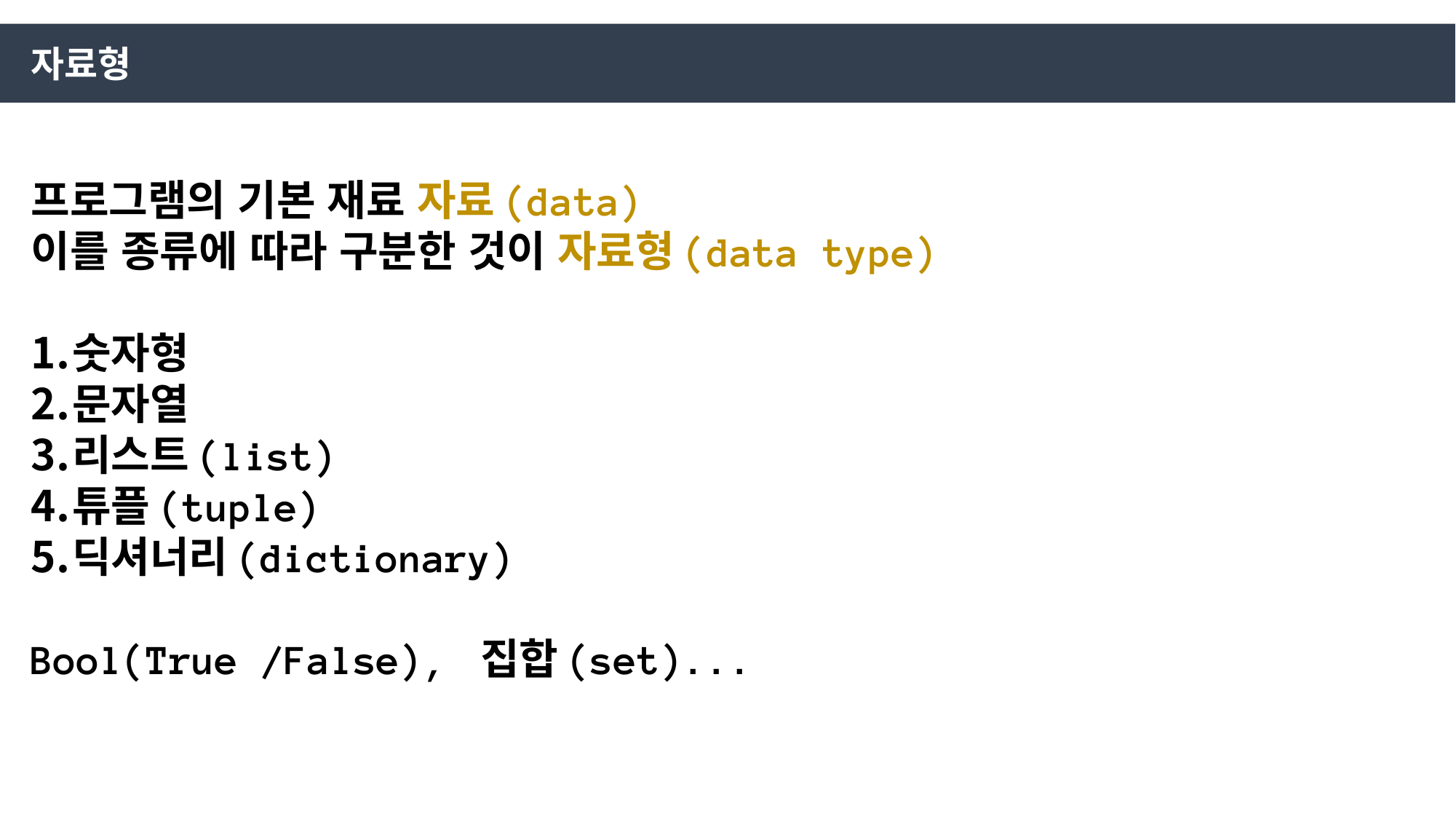

자료형
프로그램의 기본 재료 자료(data)
이를 종류에 따라 구분한 것이 자료형(data type)

숫자형
문자열
리스트(list)
튜플(tuple)
딕셔너리(dictionary)

Bool(True /False), 집합(set)...